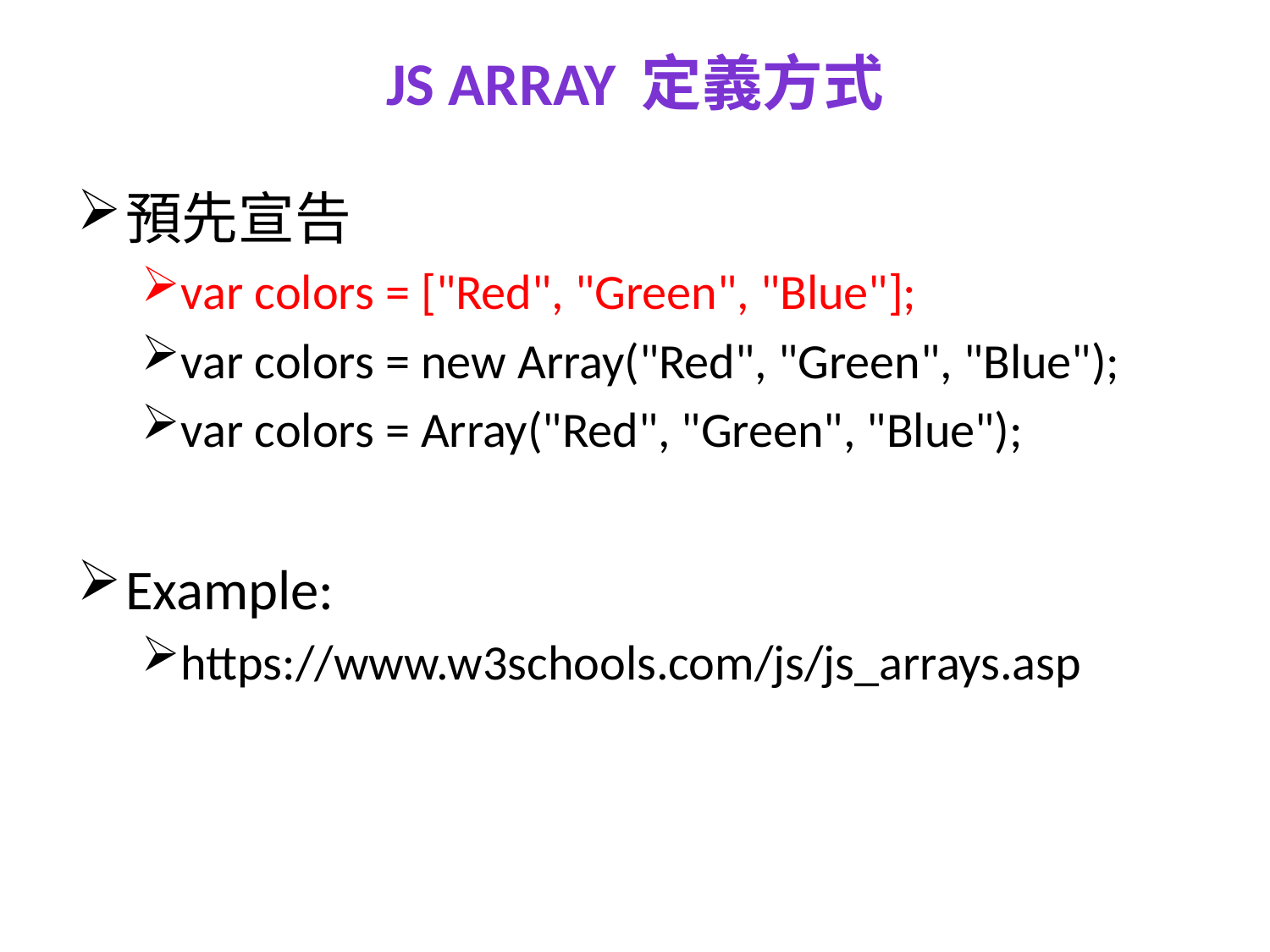

# JS Array 定義方式
預先宣告
var colors = ["Red", "Green", "Blue"];
var colors = new Array("Red", "Green", "Blue");
var colors = Array("Red", "Green", "Blue");

Example:
https://www.w3schools.com/js/js_arrays.asp